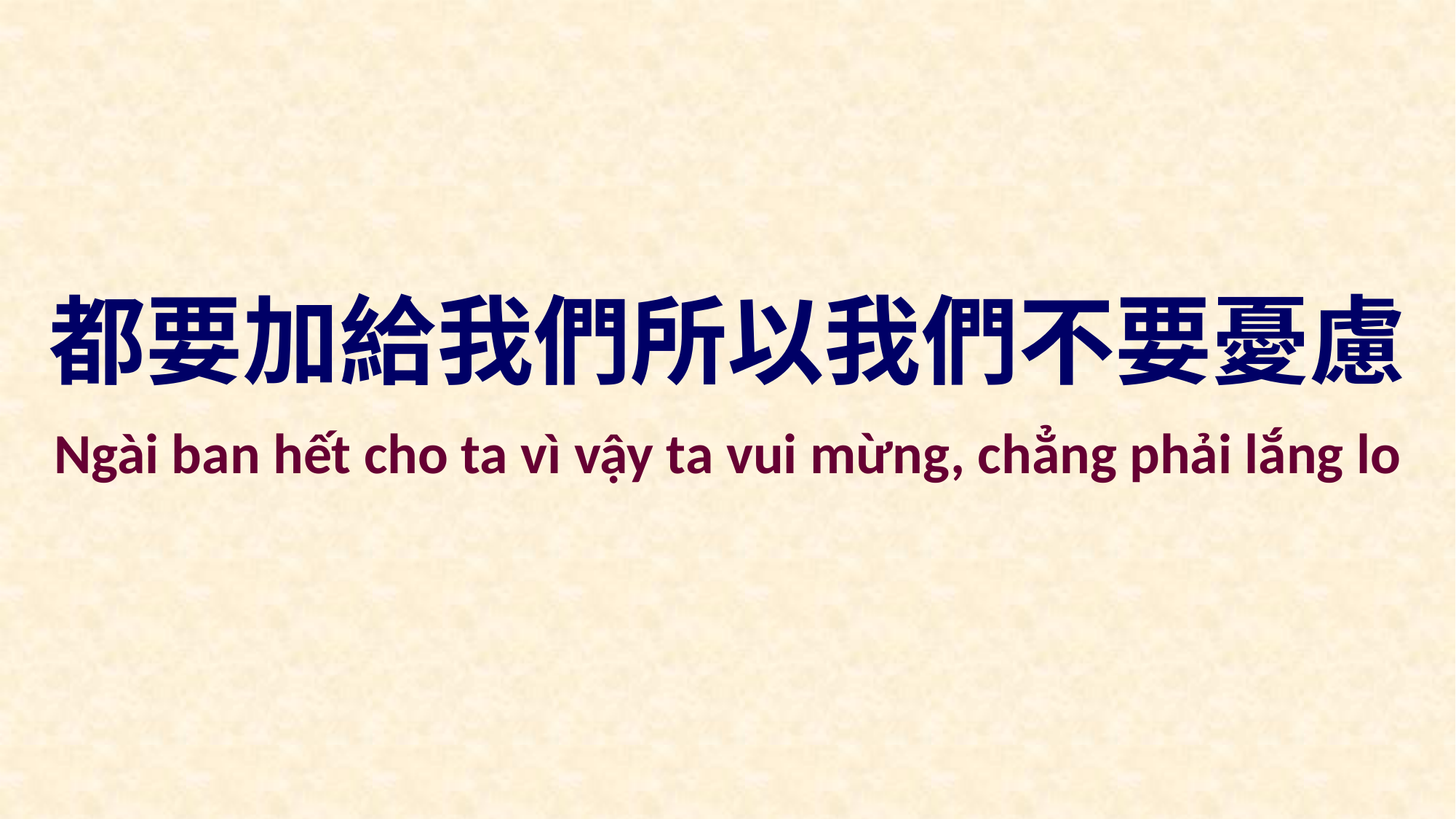

都要加給我們所以我們不要憂慮
Ngài ban hết cho ta vì vậy ta vui mừng, chẳng phải lắng lo